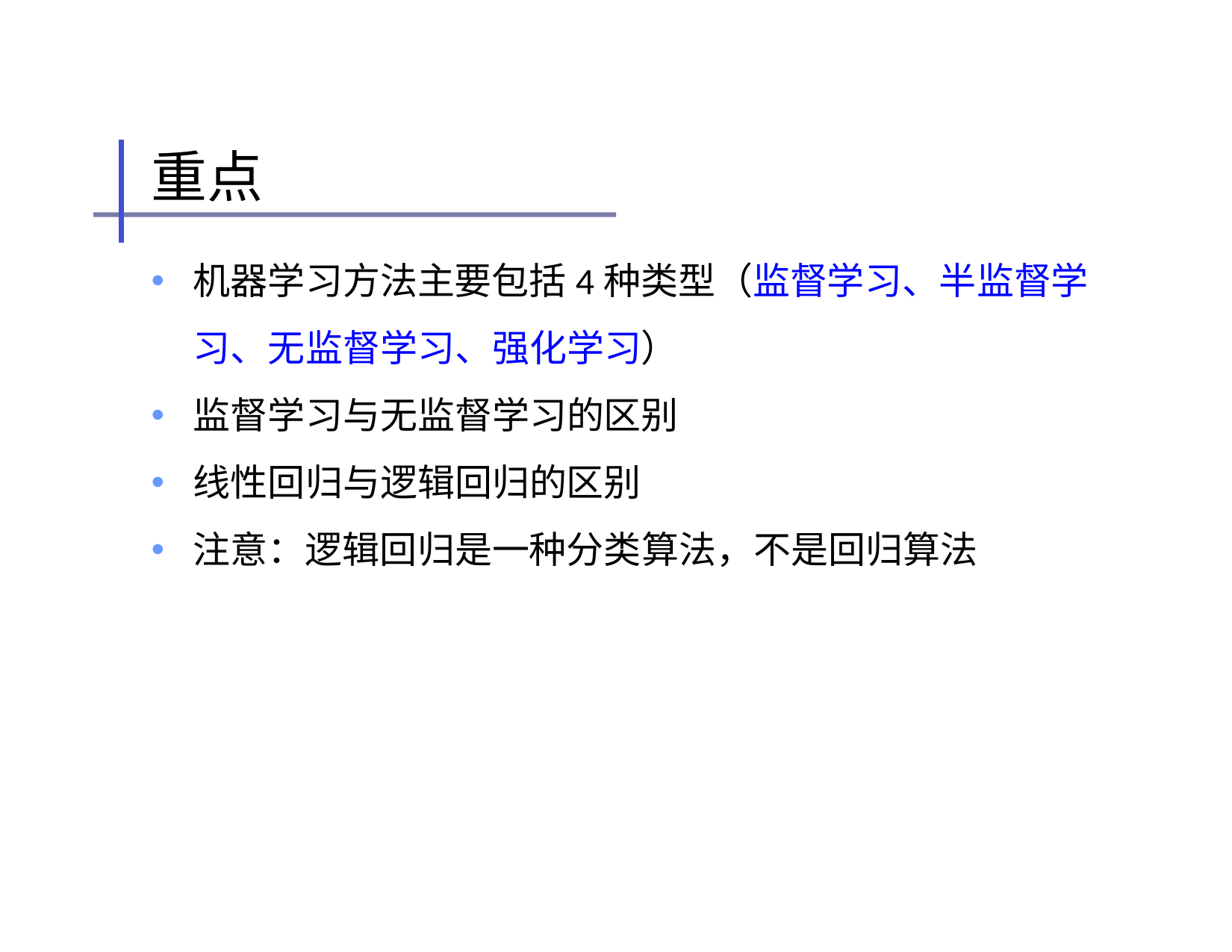

# 重点
机器学习方法主要包括4种类型（监督学习、半监督学习、无监督学习、强化学习）
监督学习与无监督学习的区别
线性回归与逻辑回归的区别
注意：逻辑回归是一种分类算法，不是回归算法